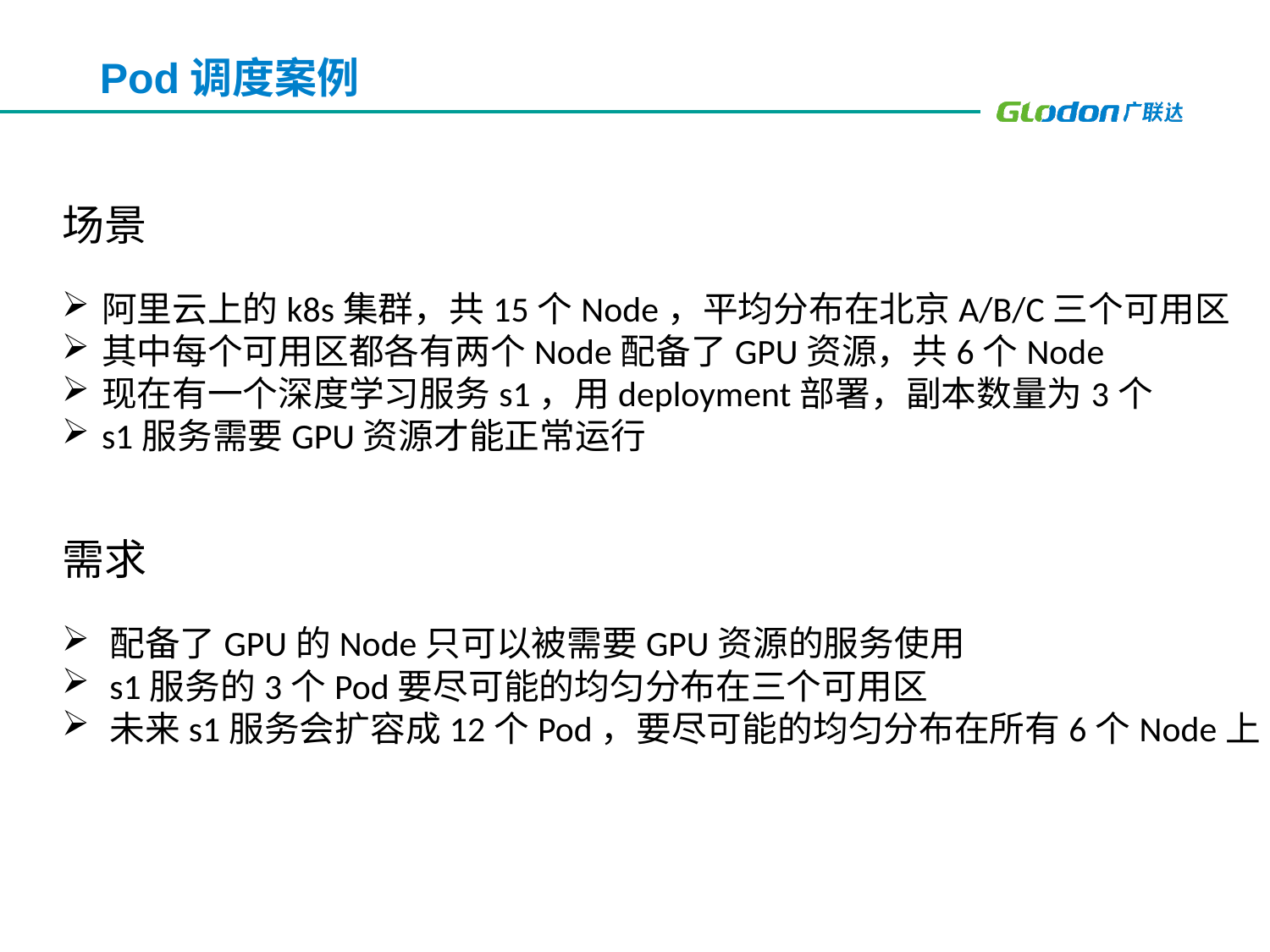

# Pod调度案例
场景

阿里云上的k8s集群，共15个Node，平均分布在北京A/B/C三个可用区
其中每个可用区都各有两个Node配备了GPU资源，共6个Node
现在有一个深度学习服务s1，用deployment部署，副本数量为3个
s1服务需要GPU资源才能正常运行

需求

配备了GPU的Node只可以被需要GPU资源的服务使用
s1服务的3个Pod要尽可能的均匀分布在三个可用区
未来s1服务会扩容成12个Pod，要尽可能的均匀分布在所有6个Node上